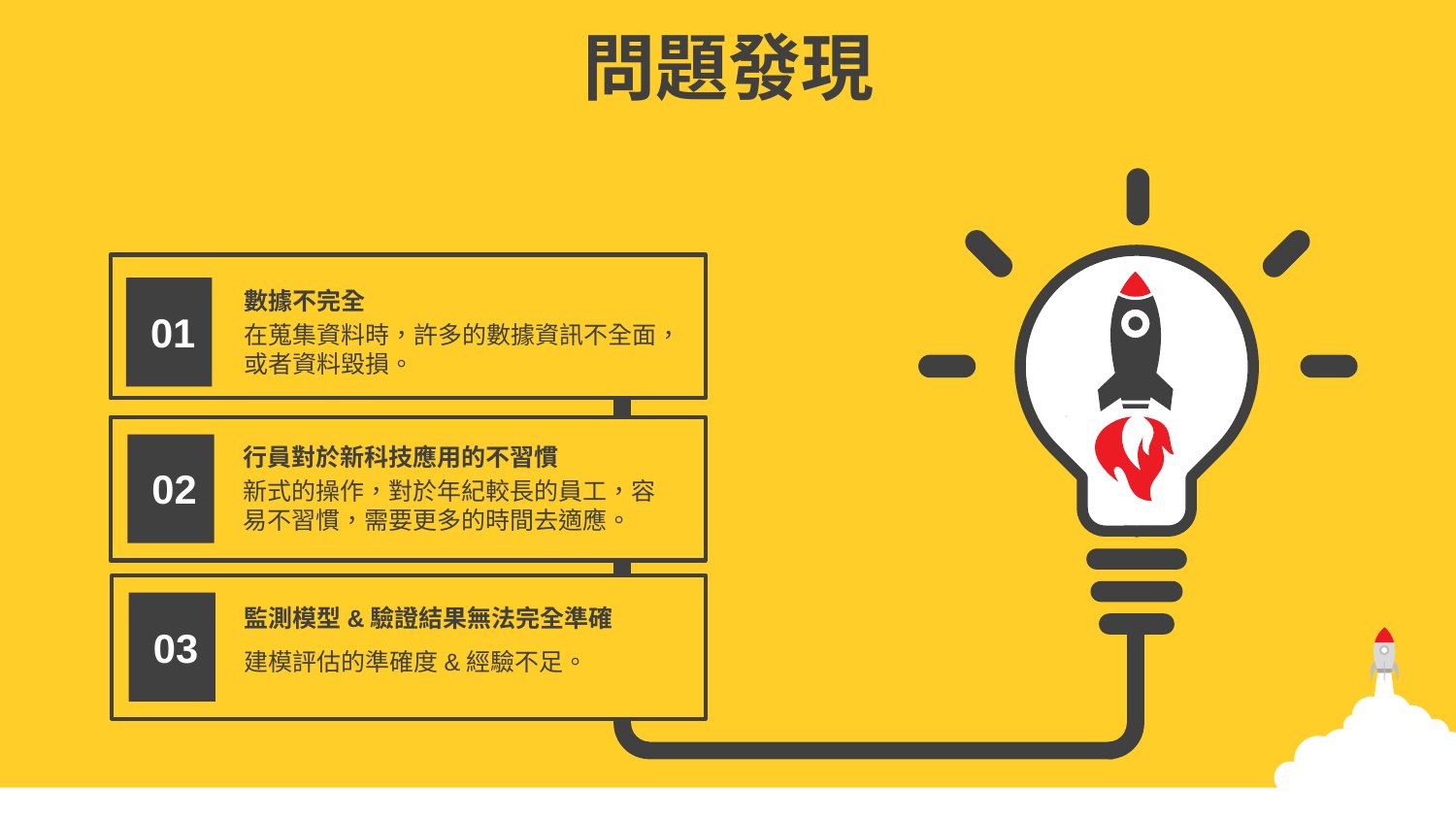

問題發現

數據不完全
在蒐集資料時，許多的數據資訊不全面，或者資料毀損。

01

行員對於新科技應用的不習慣
新式的操作，對於年紀較長的員工，容易不習慣，需要更多的時間去適應。
02

監測模型&驗證結果無法完全準確
建模評估的準確度&經驗不足。
03